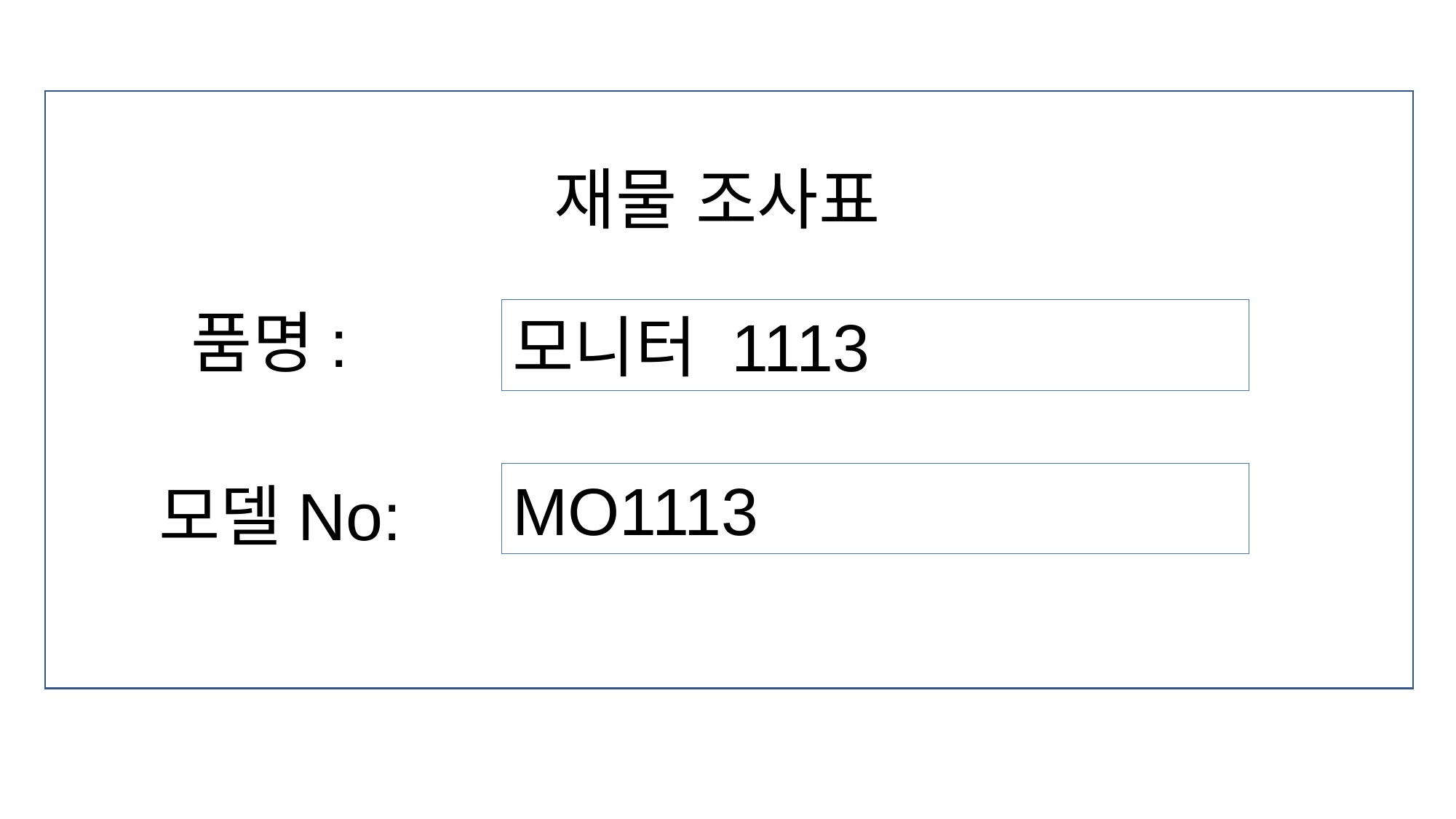

재물 조사표
품명:
모니터 1113
MO1113
모델No: